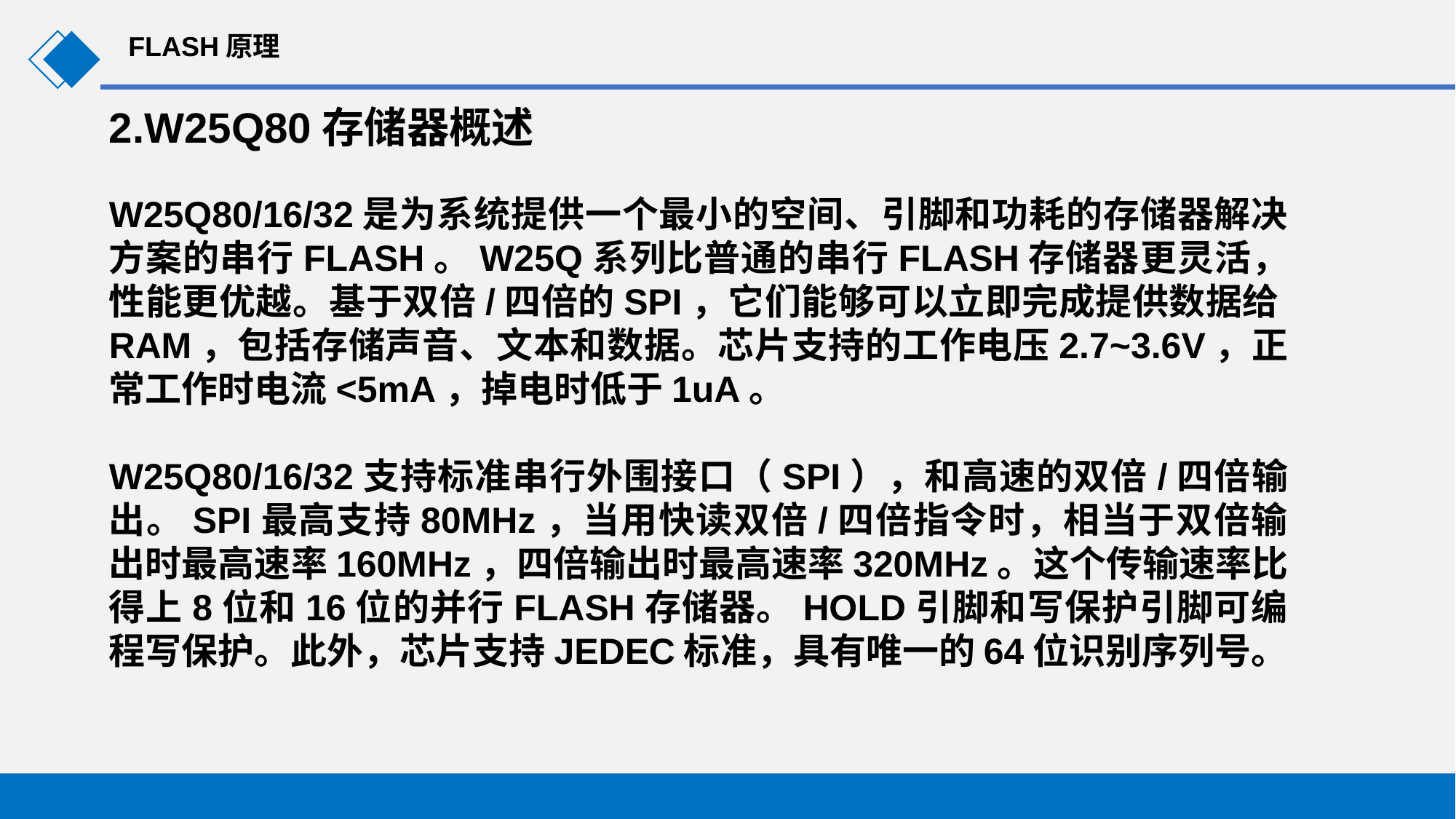

FLASH原理
2.W25Q80存储器概述

W25Q80/16/32是为系统提供一个最小的空间、引脚和功耗的存储器解决方案的串行FLASH。W25Q系列比普通的串行FLASH存储器更灵活，性能更优越。基于双倍/四倍的SPI，它们能够可以立即完成提供数据给RAM，包括存储声音、文本和数据。芯片支持的工作电压2.7~3.6V，正常工作时电流<5mA，掉电时低于1uA。

W25Q80/16/32支持标准串行外围接口（SPI），和高速的双倍/四倍输出。SPI最高支持80MHz，当用快读双倍/四倍指令时，相当于双倍输出时最高速率160MHz，四倍输出时最高速率320MHz。这个传输速率比得上8位和16位的并行FLASH存储器。HOLD引脚和写保护引脚可编程写保护。此外，芯片支持JEDEC标准，具有唯一的64位识别序列号。